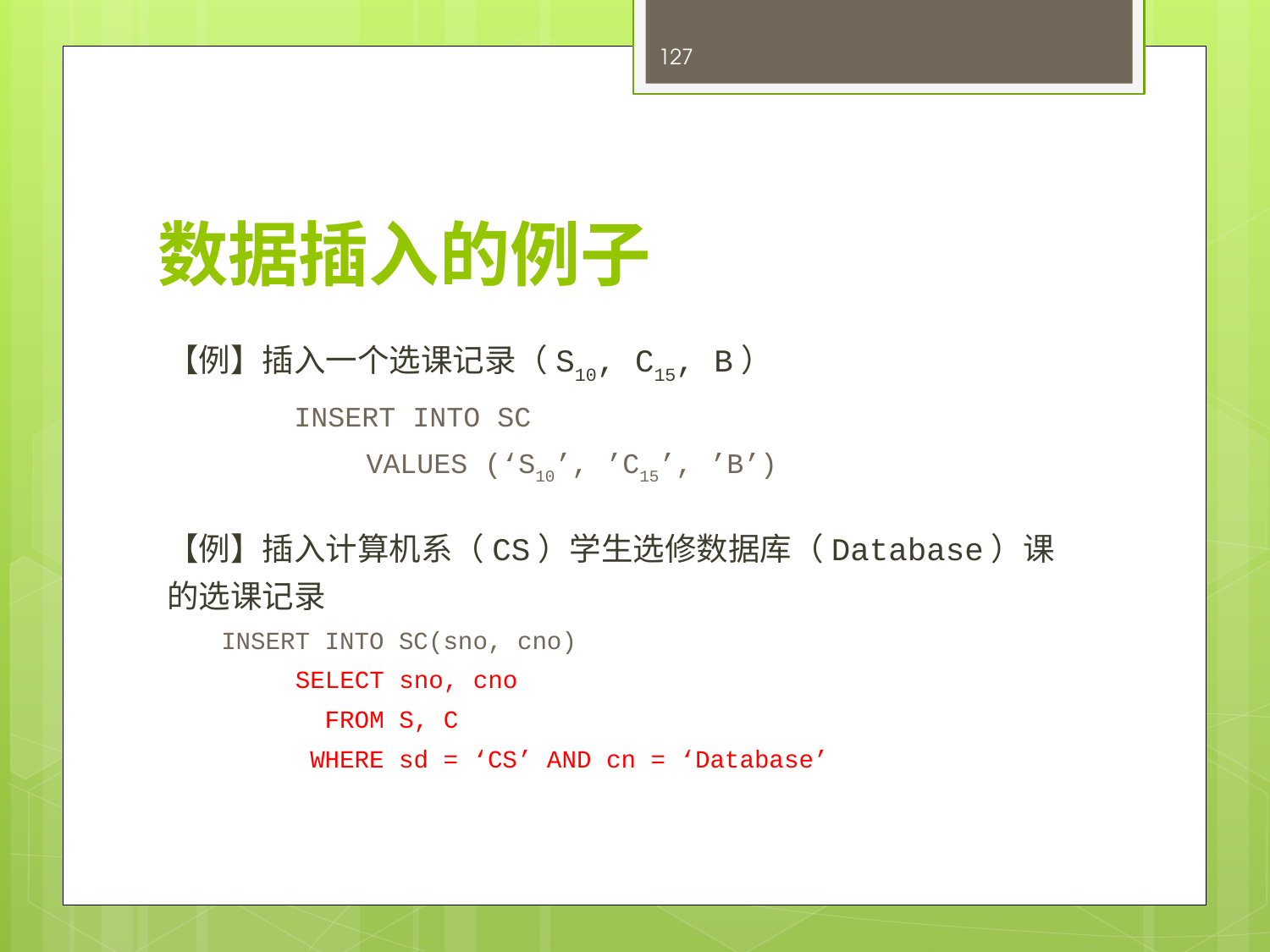

127
# 数据插入的例子
【例】插入一个选课记录（S10, C15, B）
	INSERT INTO SC
           VALUES (‘S10’, ’C15’, ’B’)

【例】插入计算机系（CS）学生选修数据库（Database）课的选课记录
INSERT INTO SC(sno, cno)
     SELECT sno, cno
       FROM S, C
      WHERE sd = ‘CS’ AND cn = ‘Database’